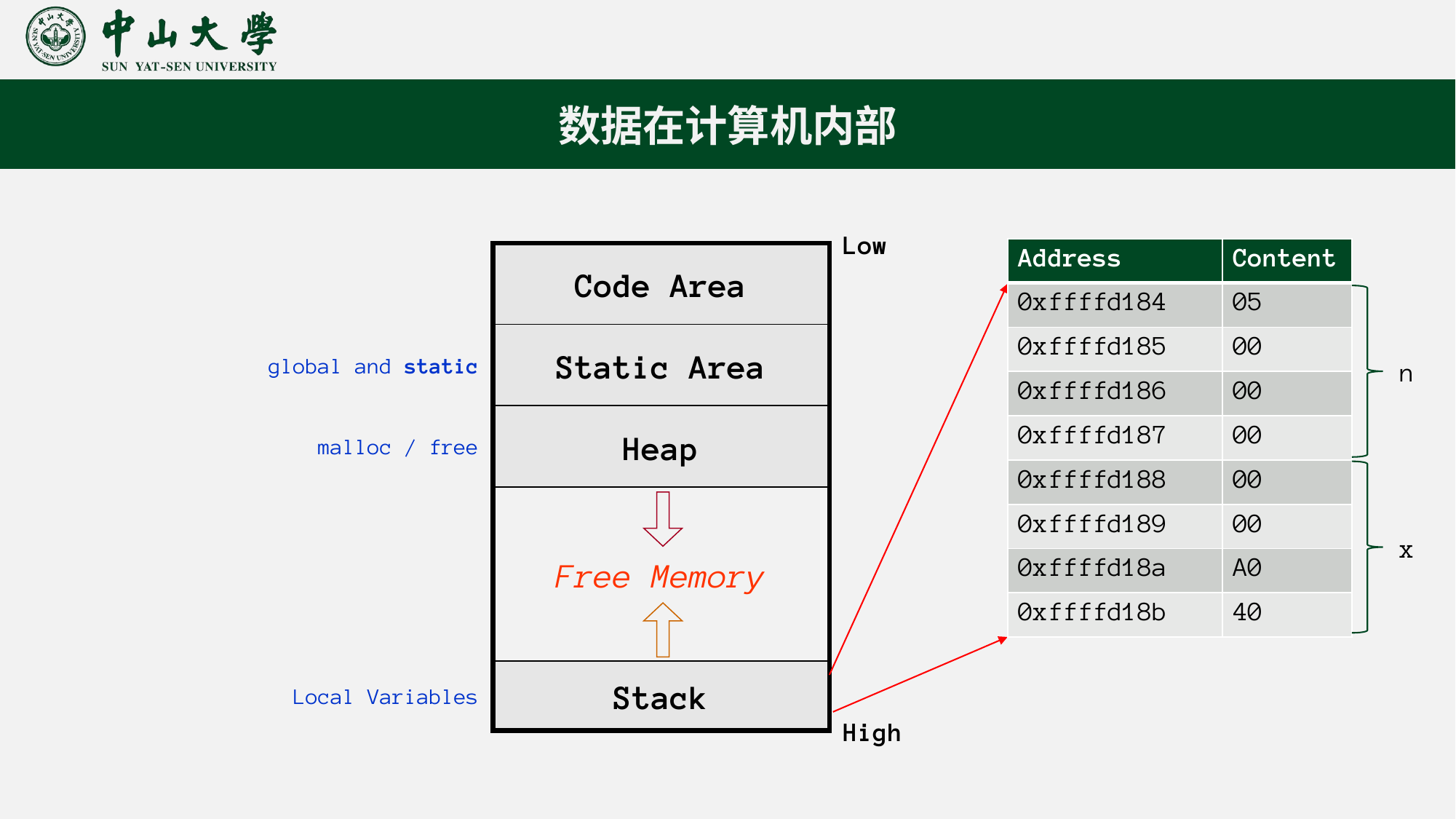

数据在计算机内部
Low
Code Area

Static Area
global and static
Heap
malloc / free
Free Memory

Stack
Local Variables
High
| Address | Content |
| --- | --- |
| 0xffffd184 | 05 |
| 0xffffd185 | 00 |
| 0xffffd186 | 00 |
| 0xffffd187 | 00 |
| 0xffffd188 | 00 |
| 0xffffd189 | 00 |
| 0xffffd18a | A0 |
| 0xffffd18b | 40 |

n

x